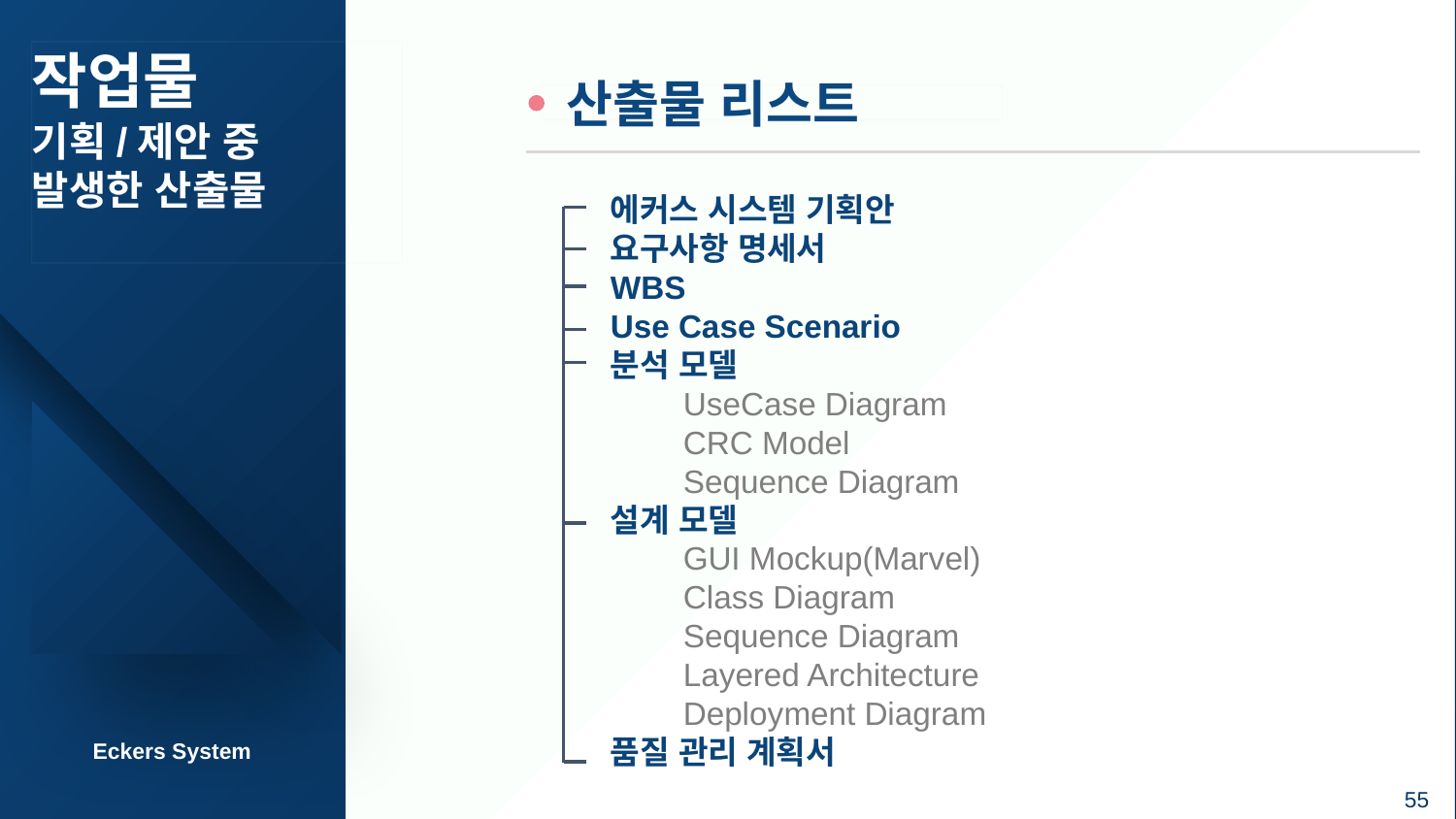

# 작업물
기획/제안 중
발생한 산출물

 산출물 리스트

에커스 시스템 기획안
요구사항 명세서
WBS
Use Case Scenario
분석 모델
UseCase Diagram
CRC Model
Sequence Diagram
설계 모델
GUI Mockup(Marvel)
Class Diagram
Sequence Diagram
Layered Architecture
Deployment Diagram
품질 관리 계획서
Eckers System
55